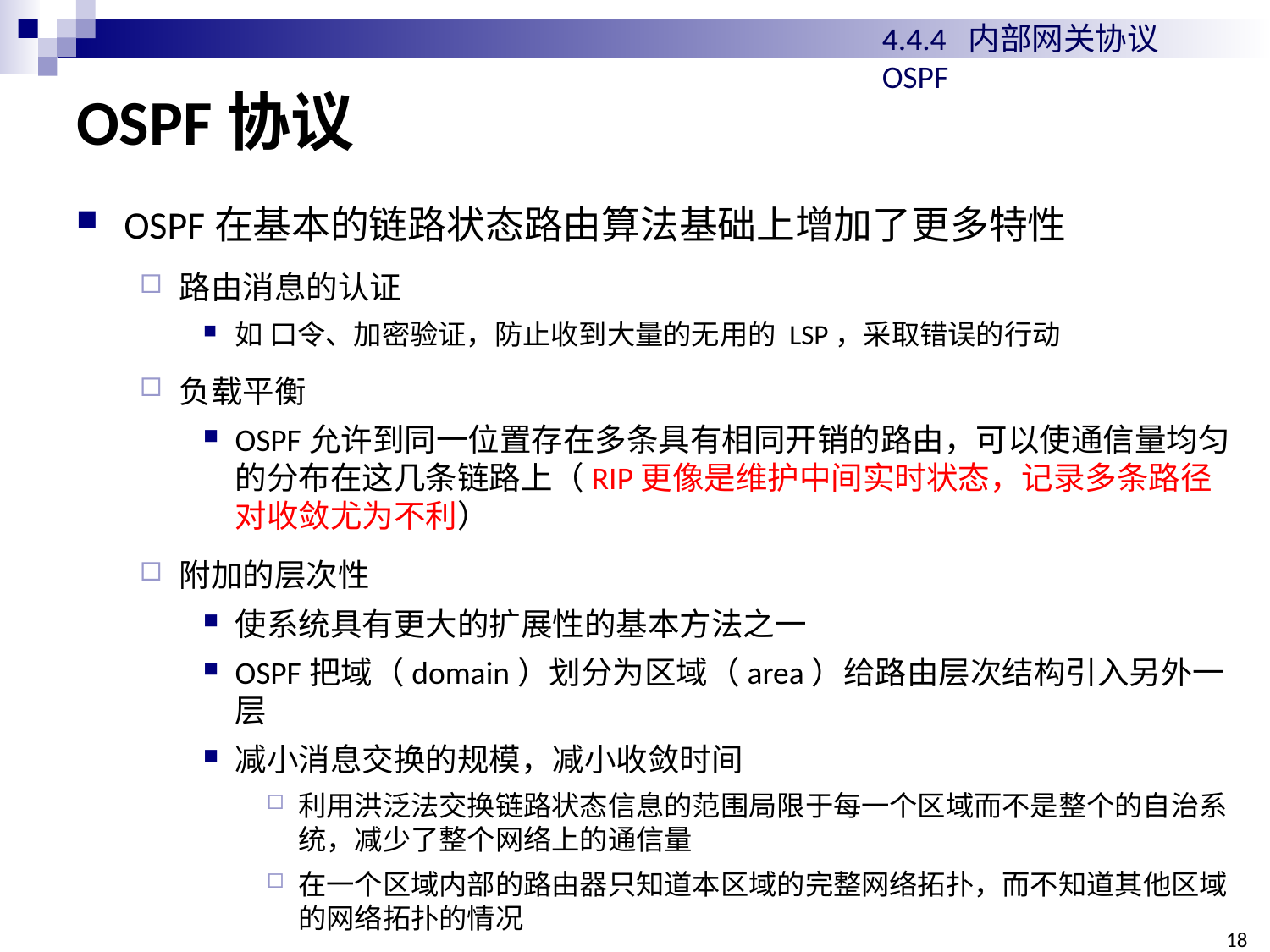

4.4.4  内部网关协议OSPF
# OSPF协议
OSPF在基本的链路状态路由算法基础上增加了更多特性
路由消息的认证
如 口令、加密验证，防止收到大量的无用的 LSP，采取错误的行动
负载平衡
OSPF允许到同一位置存在多条具有相同开销的路由，可以使通信量均匀的分布在这几条链路上（RIP更像是维护中间实时状态，记录多条路径对收敛尤为不利）
附加的层次性
使系统具有更大的扩展性的基本方法之一
OSPF把域（domain）划分为区域（area）给路由层次结构引入另外一层
减小消息交换的规模，减小收敛时间
利用洪泛法交换链路状态信息的范围局限于每一个区域而不是整个的自治系统，减少了整个网络上的通信量
在一个区域内部的路由器只知道本区域的完整网络拓扑，而不知道其他区域的网络拓扑的情况
189